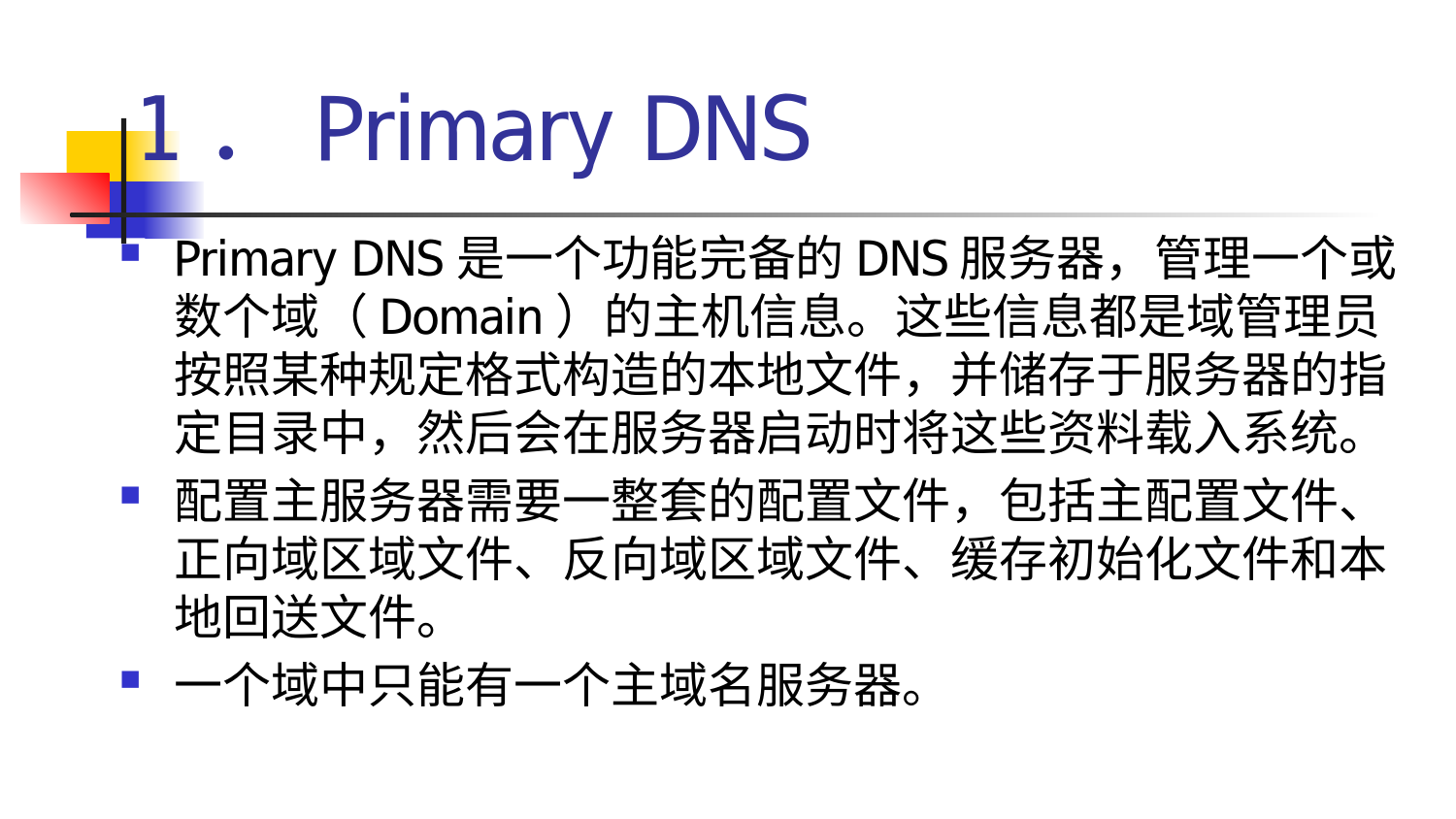

# 1．Primary DNS
Primary DNS是一个功能完备的DNS服务器，管理一个或数个域（Domain）的主机信息。这些信息都是域管理员按照某种规定格式构造的本地文件，并储存于服务器的指定目录中，然后会在服务器启动时将这些资料载入系统。
配置主服务器需要一整套的配置文件，包括主配置文件、正向域区域文件、反向域区域文件、缓存初始化文件和本地回送文件。
一个域中只能有一个主域名服务器。